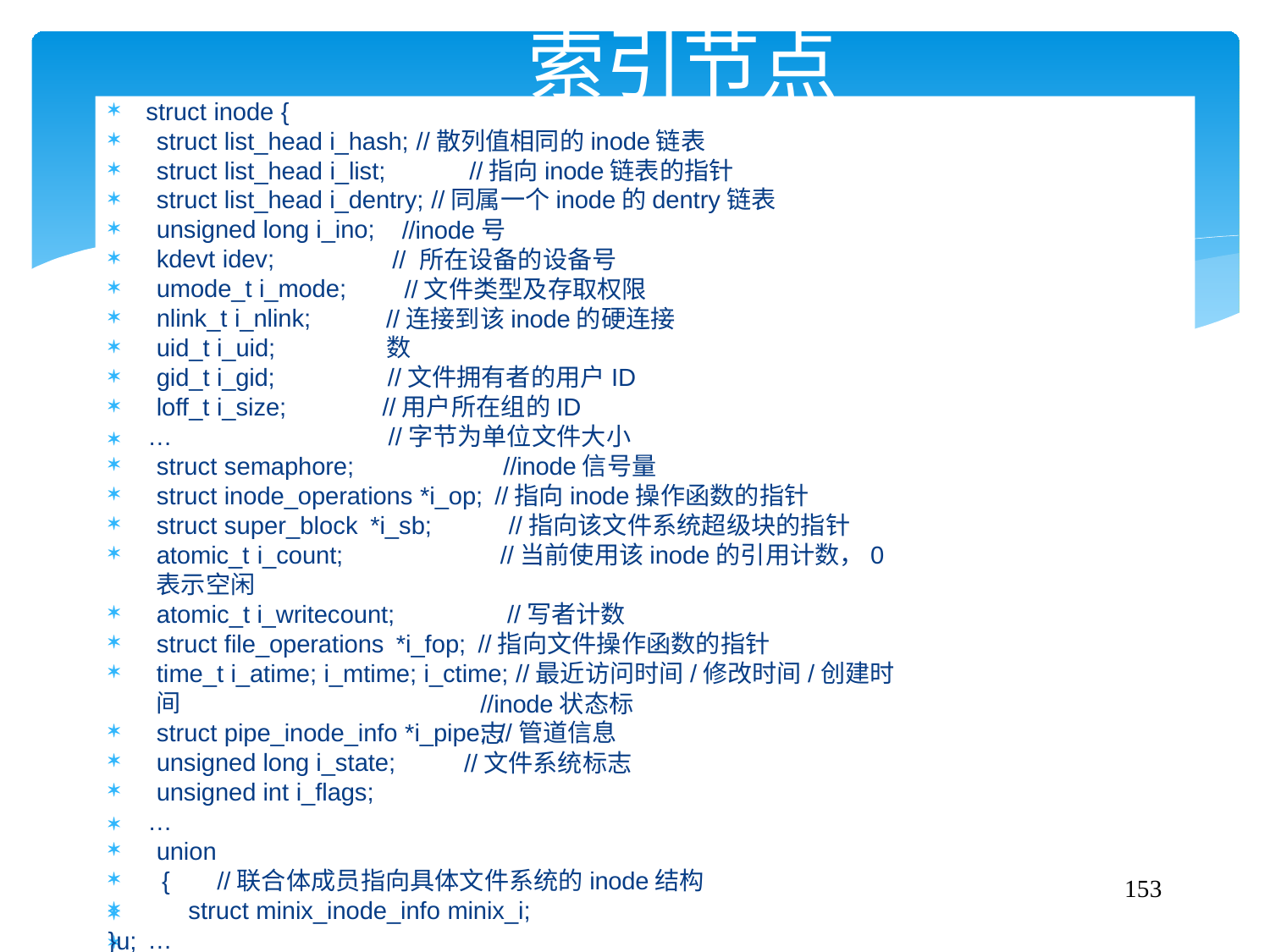

# 索引节点
struct inode {
struct list_head i_hash; //散列值相同的inode链表
struct list_head i_list;	//指向inode链表的指针
struct list_head i_dentry; //同属一个inode的dentry链表
unsigned long i_ino;
kdevt idev;
umode_t i_mode;
nlink_t i_nlink;
uid_t i_uid;
gid_t i_gid;
loff_t i_size;
∗	…
struct semaphore;	//inode信号量
struct inode_operations *i_op; //指向inode操作函数的指针
struct super_block *i_sb;	//指向该文件系统超级块的指针
atomic_t i_count;	//当前使用该inode的引用计数，0表示空闲
atomic_t i_writecount;	//写者计数
struct file_operations *i_fop; //指向文件操作函数的指针
time_t i_atime; i_mtime; i_ctime; //最近访问时间/修改时间/创建时间
struct pipe_inode_info *i_pipe; //管道信息
unsigned long i_state;
unsigned int i_flags;
∗	…
union
{	//联合体成员指向具体文件系统的inode结构
struct minix_inode_info minix_i;
∗	…

//inode号
// 所在设备的设备号
//文件类型及存取权限
//连接到该inode的硬连接数
//文件拥有者的用户ID
//用户所在组的ID
//字节为单位文件大小
//inode状态标志
//文件系统标志
153
∗	}u;
∗	};